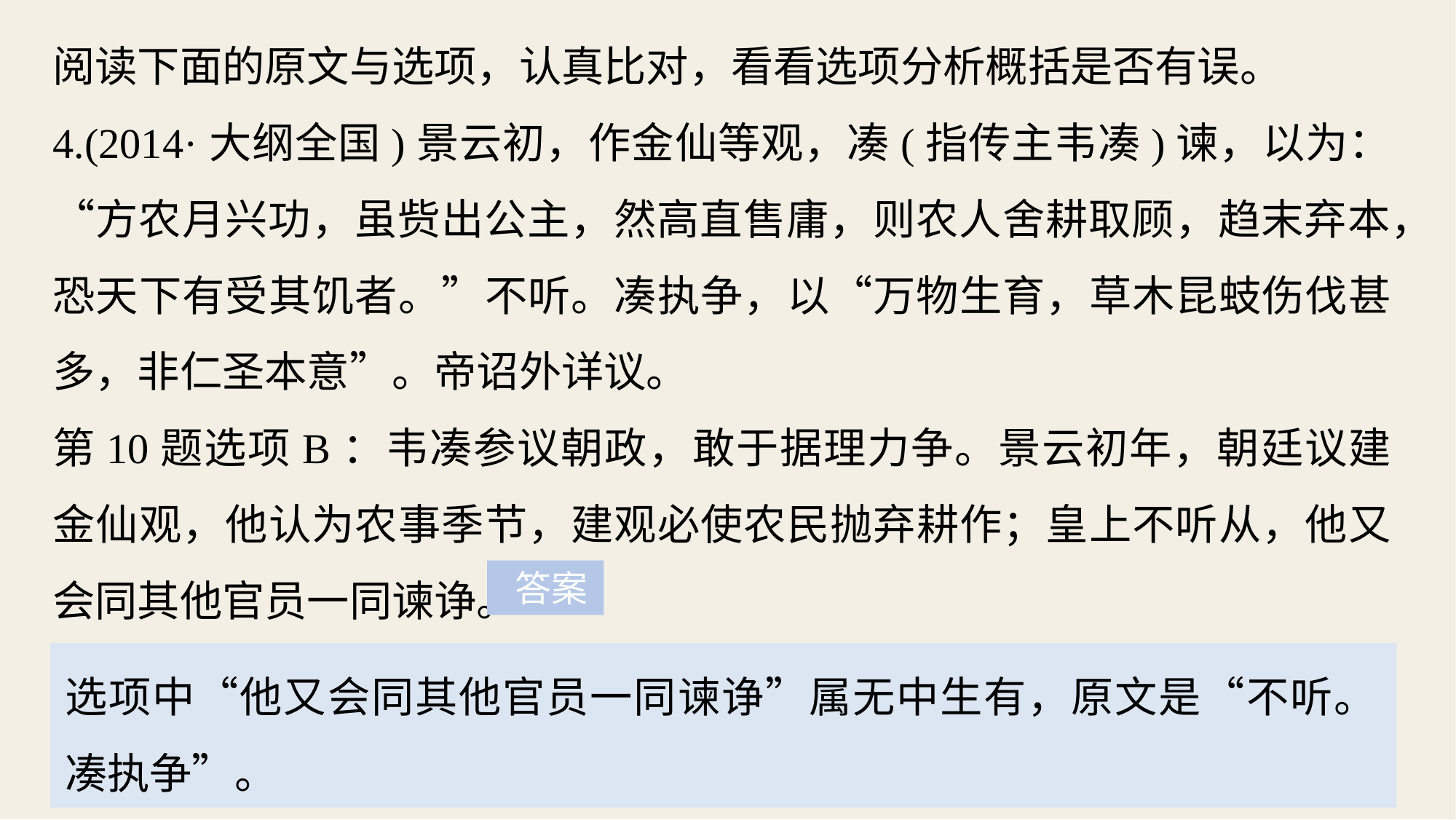

阅读下面的原文与选项，认真比对，看看选项分析概括是否有误。
4.(2014·大纲全国)景云初，作金仙等观，凑(指传主韦凑)谏，以为：“方农月兴功，虽赀出公主，然高直售庸，则农人舍耕取顾，趋末弃本，恐天下有受其饥者。”不听。凑执争，以“万物生育，草木昆蚑伤伐甚多，非仁圣本意”。帝诏外详议。
第10题选项B：韦凑参议朝政，敢于据理力争。景云初年，朝廷议建金仙观，他认为农事季节，建观必使农民抛弃耕作；皇上不听从，他又会同其他官员一同谏诤。
 答案
选项中“他又会同其他官员一同谏诤”属无中生有，原文是“不听。凑执争”。